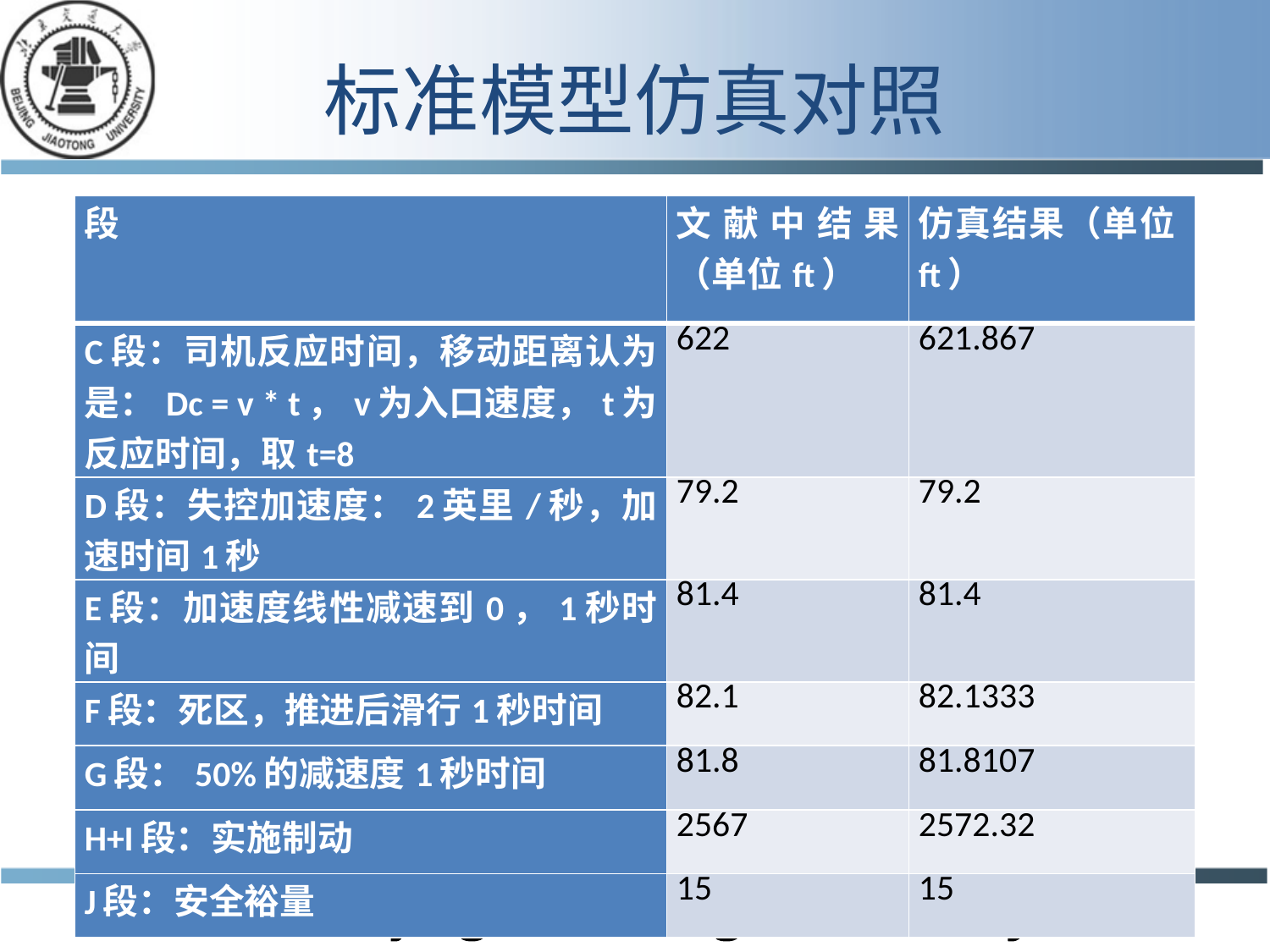

# 标准模型仿真对照
| 段 | 文献中结果（单位ft） | 仿真结果（单位ft） |
| --- | --- | --- |
| C段：司机反应时间，移动距离认为是：Dc = v \* t，v为入口速度，t为反应时间，取t=8 | 622 | 621.867 |
| D段：失控加速度：2英里/秒，加速时间1秒 | 79.2 | 79.2 |
| E段：加速度线性减速到0，1秒时间 | 81.4 | 81.4 |
| F段：死区，推进后滑行1秒时间 | 82.1 | 82.1333 |
| G段：50%的减速度1秒时间 | 81.8 | 81.8107 |
| H+I段：实施制动 | 2567 | 2572.32 |
| J段：安全裕量 | 15 | 15 |
4